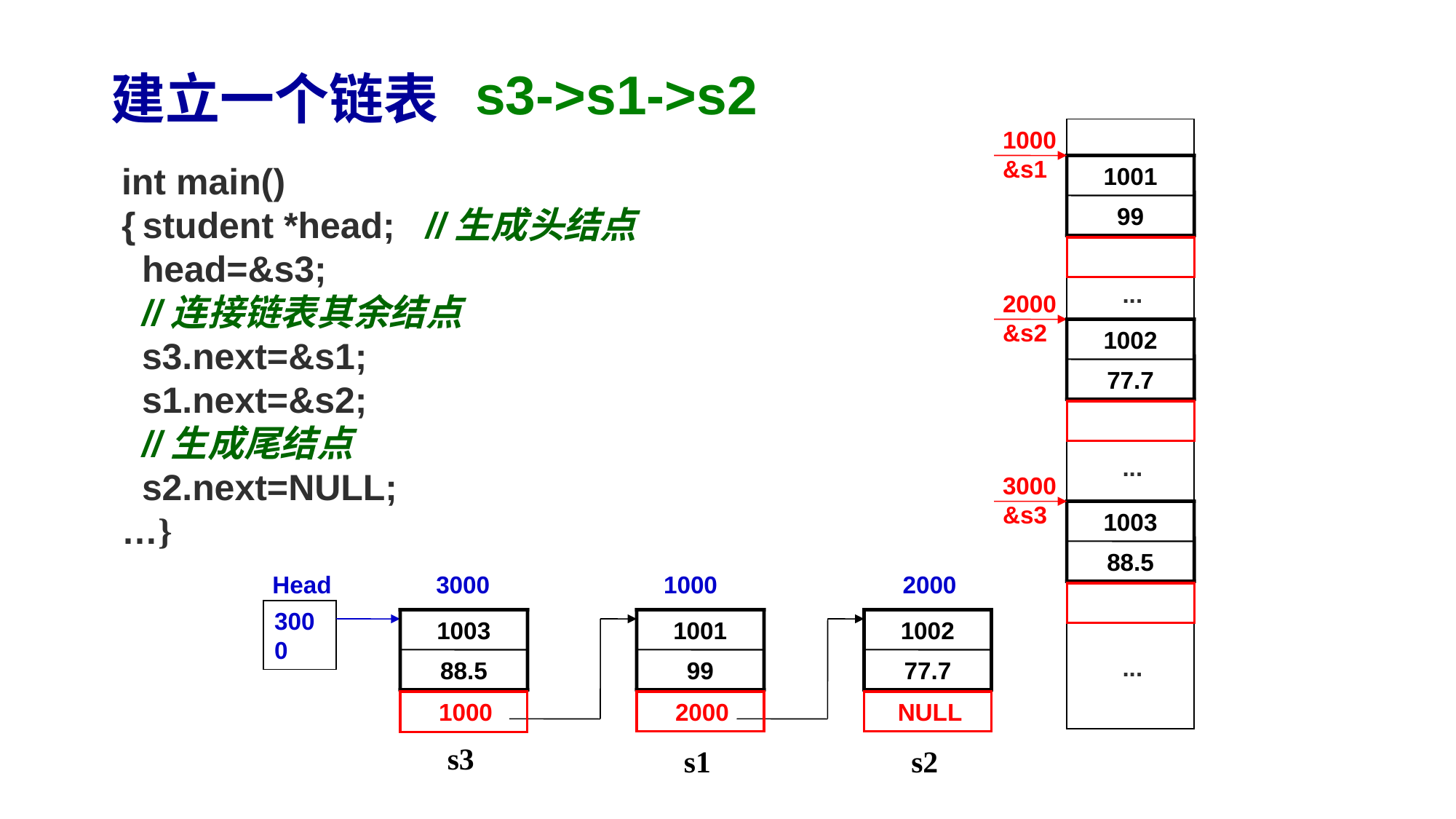

建立一个链表
s3->s1->s2

1000
&s1

1001

99

...
2000
&s2

1002

77.7

...
3000
&s3

1003

88.5

...
int main()
{ student *head;   //生成头结点
  head=&s3;
  //连接链表其余结点
  s3.next=&s1;
  s1.next=&s2;
  //生成尾结点
  s2.next=NULL;
…}
Head
3000

3000
1003

88.5

1000
1001

99

2000
1002

77.7

1000
2000
NULL
s3
s1
s2